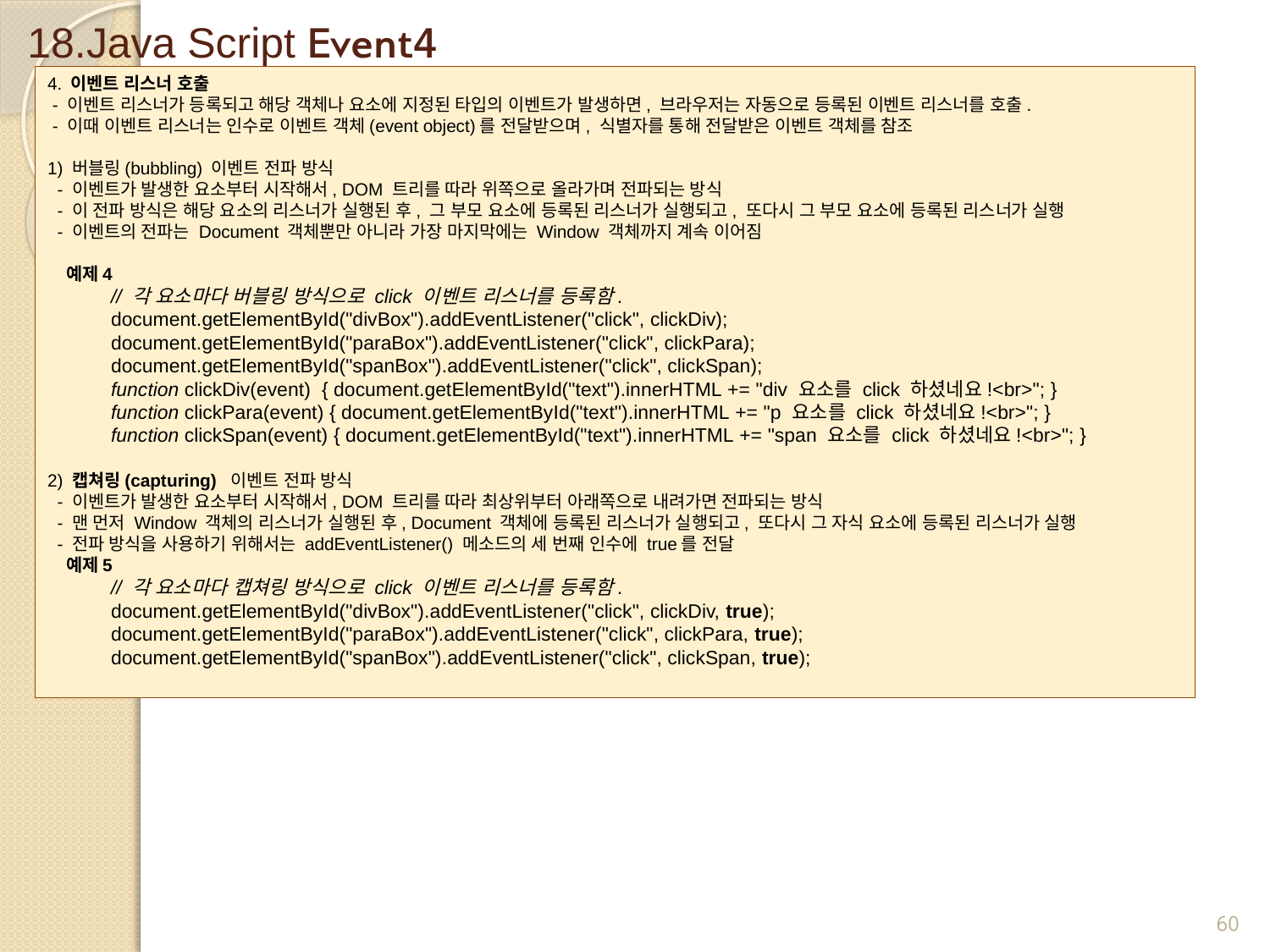

# 18.Java Script Event4
4. 이벤트 리스너 호출
 - 이벤트 리스너가 등록되고 해당 객체나 요소에 지정된 타입의 이벤트가 발생하면, 브라우저는 자동으로 등록된 이벤트 리스너를 호출.
 - 이때 이벤트 리스너는 인수로 이벤트 객체(event object)를 전달받으며, 식별자를 통해 전달받은 이벤트 객체를 참조

1) 버블링(bubbling) 이벤트 전파 방식
  - 이벤트가 발생한 요소부터 시작해서, DOM 트리를 따라 위쪽으로 올라가며 전파되는 방식
  - 이 전파 방식은 해당 요소의 리스너가 실행된 후, 그 부모 요소에 등록된 리스너가 실행되고, 또다시 그 부모 요소에 등록된 리스너가 실행
  - 이벤트의 전파는 Document 객체뿐만 아니라 가장 마지막에는 Window 객체까지 계속 이어짐

   예제4
// 각 요소마다 버블링 방식으로 click 이벤트 리스너를 등록함.
document.getElementById("divBox").addEventListener("click", clickDiv);
document.getElementById("paraBox").addEventListener("click", clickPara);
document.getElementById("spanBox").addEventListener("click", clickSpan);
function clickDiv(event)  { document.getElementById("text").innerHTML += "div 요소를 click 하셨네요!<br>"; }
function clickPara(event) { document.getElementById("text").innerHTML += "p 요소를 click 하셨네요!<br>"; }
function clickSpan(event) { document.getElementById("text").innerHTML += "span 요소를 click 하셨네요!<br>"; }
2) 캡쳐링(capturing)  이벤트 전파 방식
  - 이벤트가 발생한 요소부터 시작해서, DOM 트리를 따라 최상위부터 아래쪽으로 내려가면 전파되는 방식
  - 맨 먼저 Window 객체의 리스너가 실행된 후, Document 객체에 등록된 리스너가 실행되고, 또다시 그 자식 요소에 등록된 리스너가 실행
  - 전파 방식을 사용하기 위해서는 addEventListener() 메소드의 세 번째 인수에 true를 전달
   예제5
// 각 요소마다 캡쳐링 방식으로 click 이벤트 리스너를 등록함.
document.getElementById("divBox").addEventListener("click", clickDiv, true);
document.getElementById("paraBox").addEventListener("click", clickPara, true);
document.getElementById("spanBox").addEventListener("click", clickSpan, true);

60